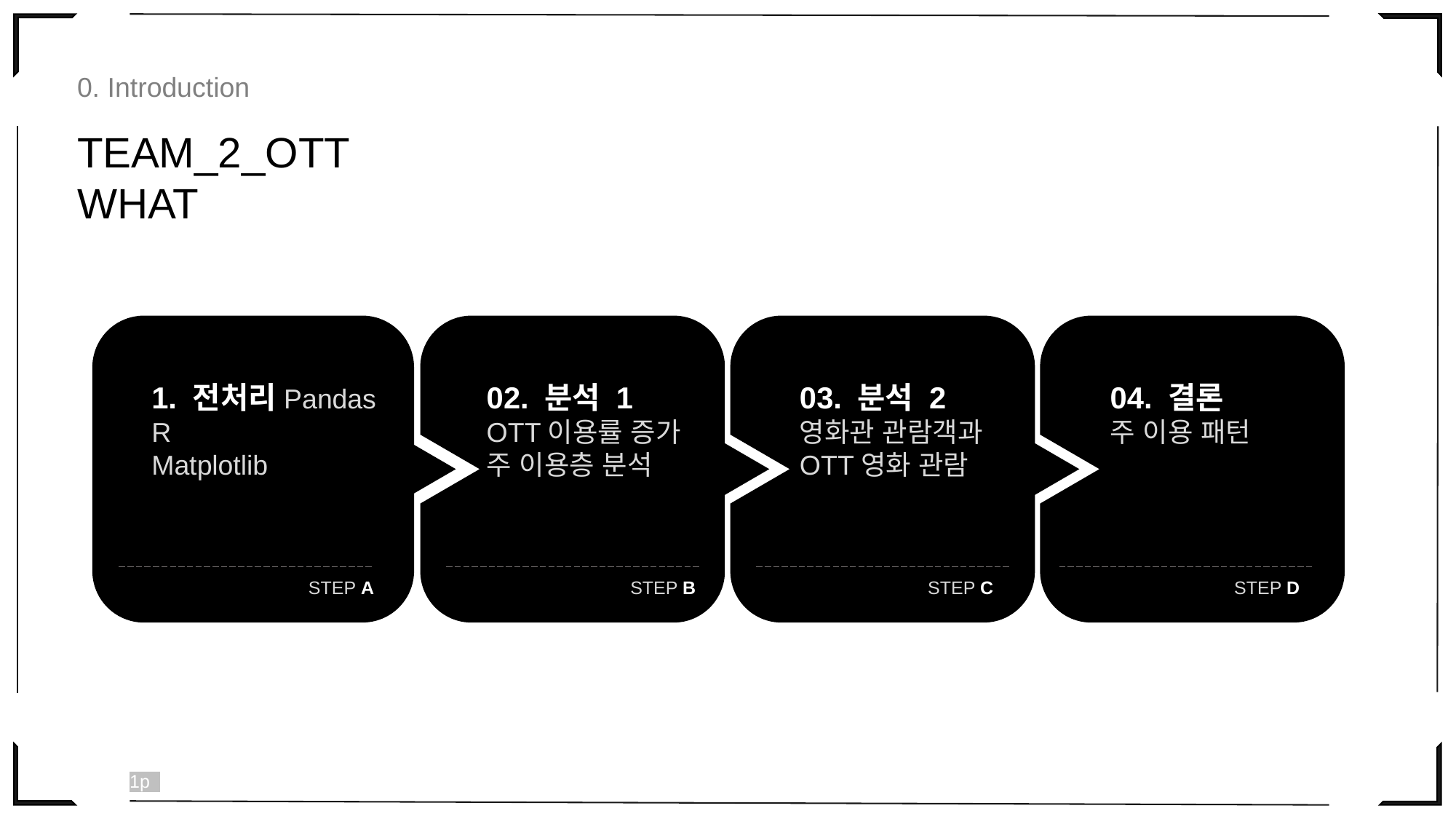

0. Introduction
TEAM_2_OTT
WHAT

1. 전처리Pandas
R
Matplotlib

02. 분석 1
OTT이용률 증가
주 이용층 분석

03. 분석 2
영화관 관람객과 OTT영화 관람

04. 결론
주 이용 패턴

STEP A
STEP B
STEP C
STEP D
1p